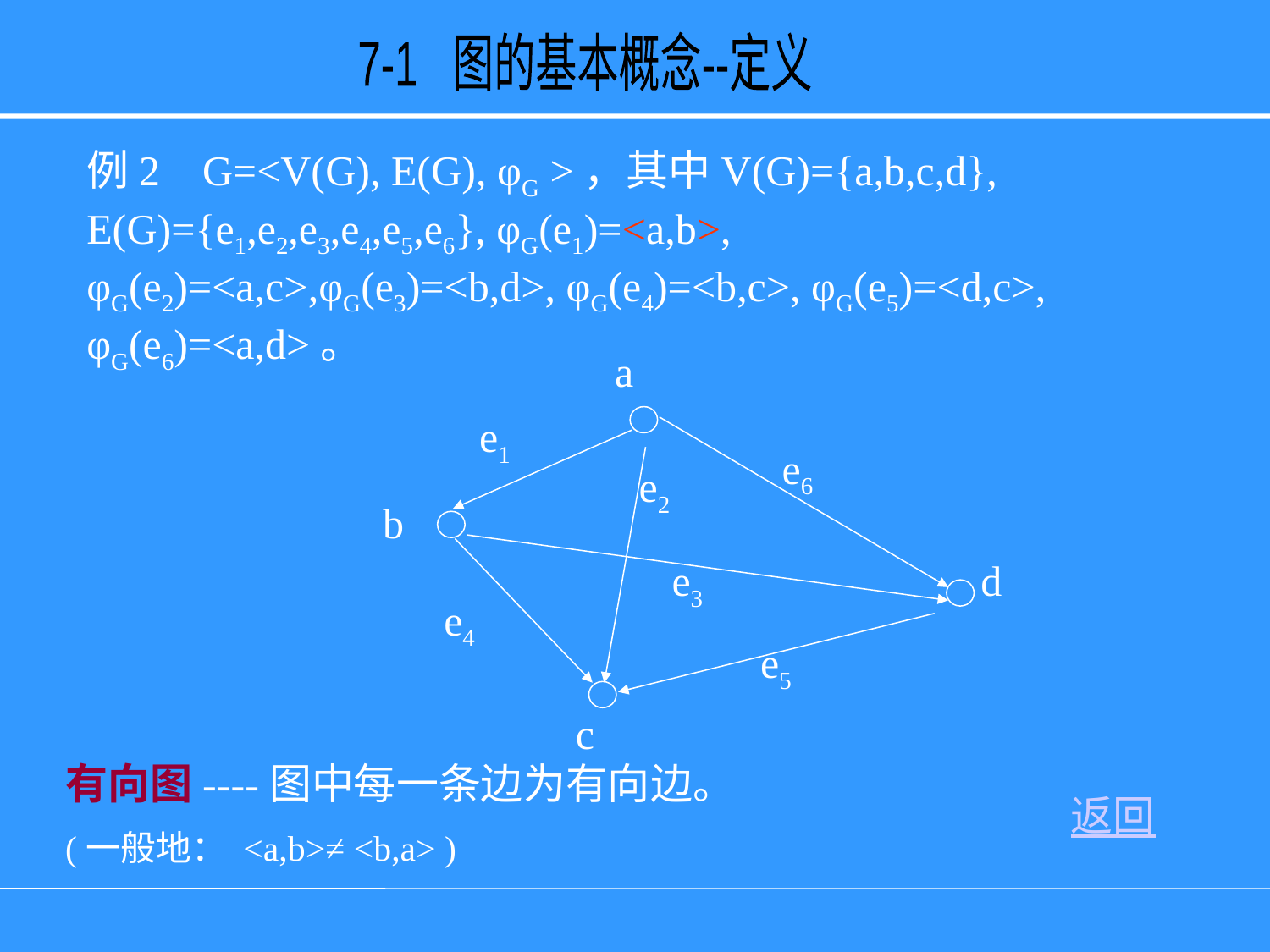

7-1   图的基本概念--定义

例2    G=<V(G), E(G), φG >，其中V(G)={a,b,c,d}, E(G)={e1,e2,e3,e4,e5,e6}, φG(e1)=<a,b>, φG(e2)=<a,c>,φG(e3)=<b,d>, φG(e4)=<b,c>, φG(e5)=<d,c>, φG(e6)=<a,d>。
a
e1

e6

e2
b

e3
d

e4

e5

c
有向图----图中每一条边为有向边。
(一般地： <a,b>≠ <b,a> )
返回